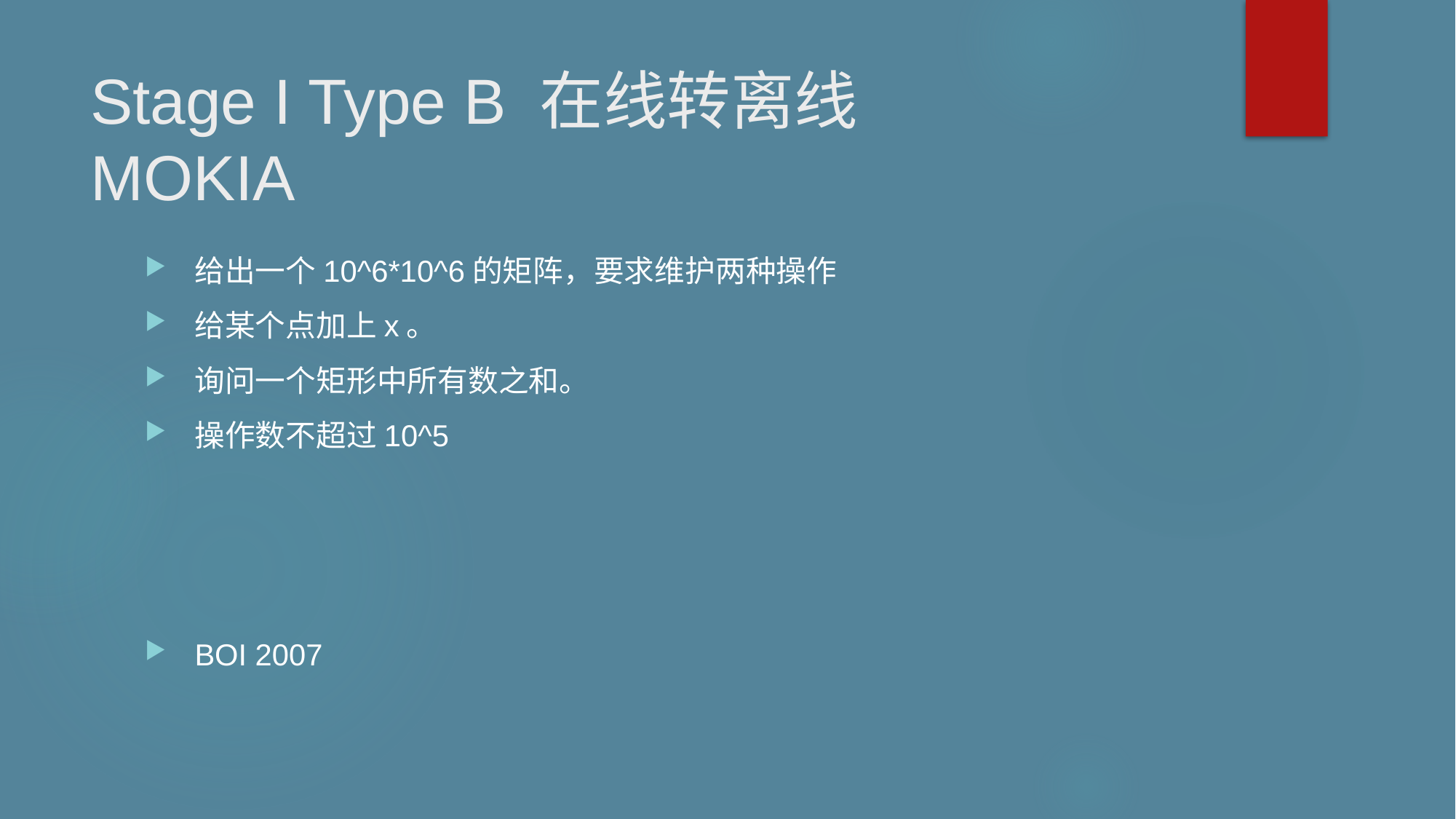

# Stage I Type B 在线转离线 MOKIA
给出一个10^6*10^6的矩阵，要求维护两种操作
给某个点加上x。
询问一个矩形中所有数之和。
操作数不超过10^5

BOI 2007